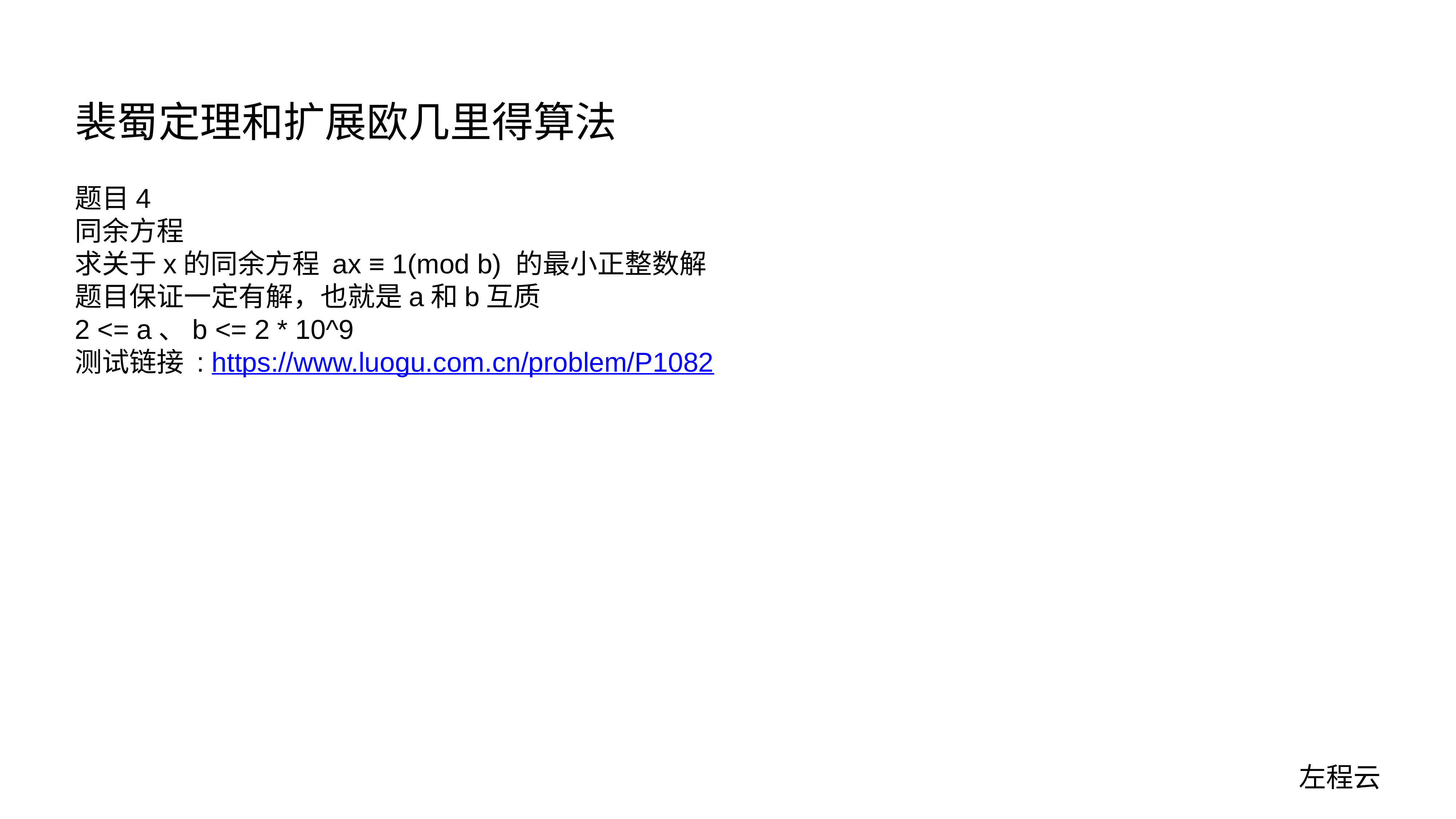

# 裴蜀定理和扩展欧几里得算法
题目4
同余方程
求关于x的同余方程 ax ≡ 1(mod b) 的最小正整数解
题目保证一定有解，也就是a和b互质
2 <= a、b <= 2 * 10^9
测试链接 : https://www.luogu.com.cn/problem/P1082
左程云